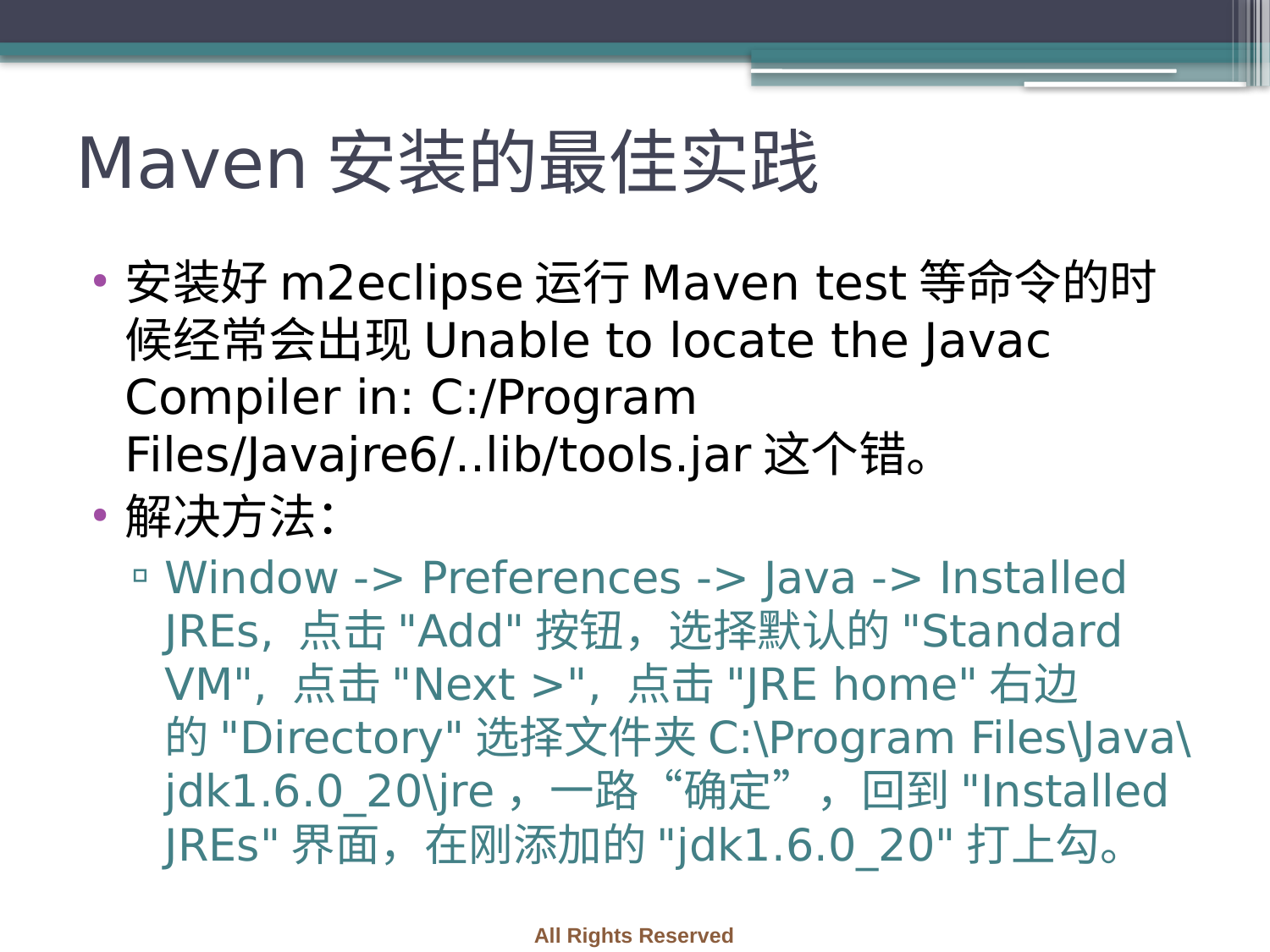

# Maven安装的最佳实践
安装好m2eclipse运行Maven test等命令的时候经常会出现Unable to locate the Javac Compiler in: C:/Program Files/Javajre6/..lib/tools.jar这个错。
解决方法：
Window -> Preferences -> Java -> Installed JREs, 点击"Add"按钮，选择默认的"Standard VM", 点击"Next >", 点击"JRE home"右边的"Directory"选择文件夹C:\Program Files\Java\jdk1.6.0_20\jre，一路“确定”，回到"Installed JREs"界面，在刚添加的"jdk1.6.0_20"打上勾。